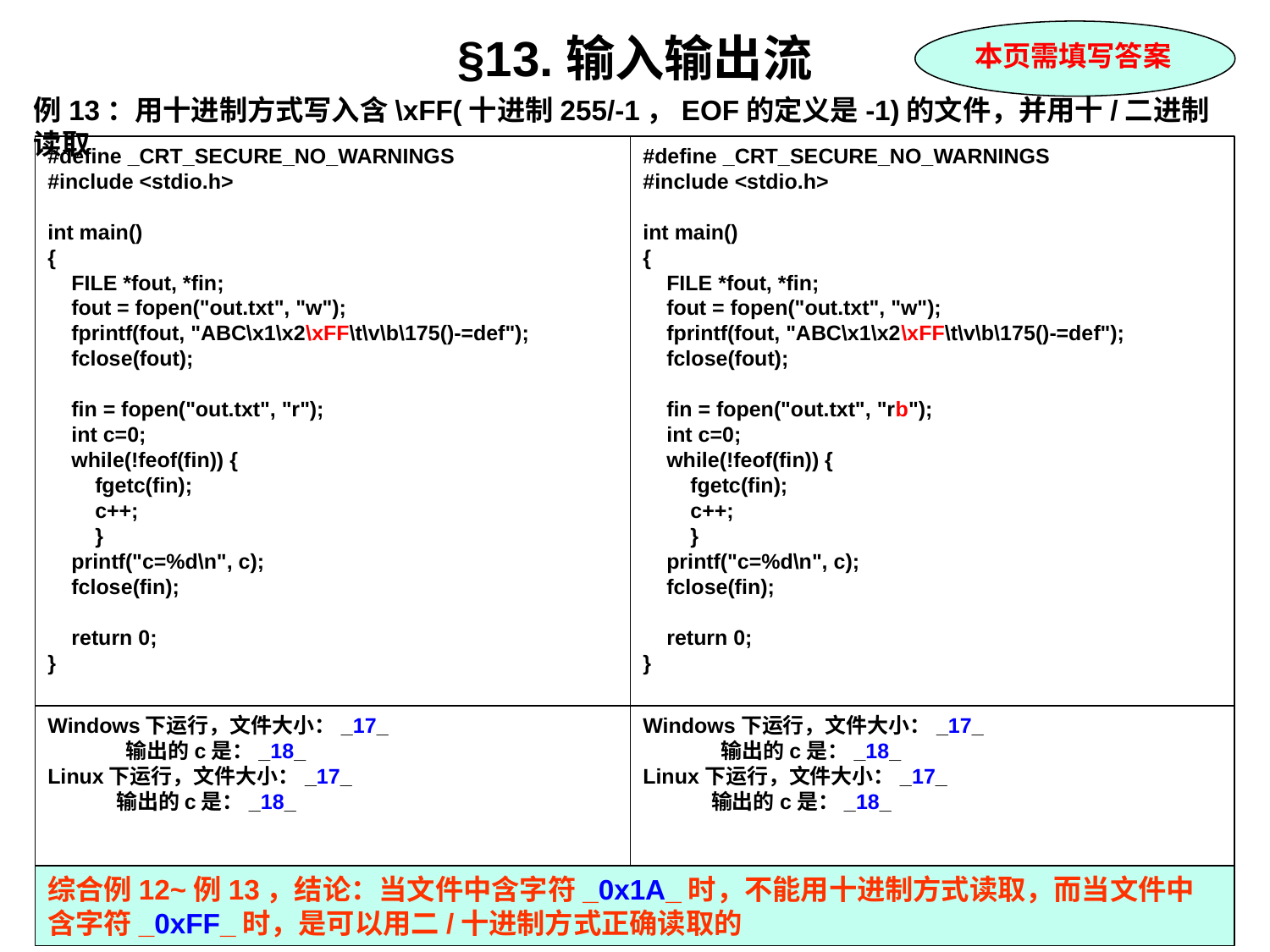

§13.输入输出流
例13：用十进制方式写入含\xFF(十进制255/-1，EOF的定义是-1)的文件，并用十/二进制读取
本页需填写答案
#define _CRT_SECURE_NO_WARNINGS
#include <stdio.h>

int main()
{
    FILE *fout, *fin;
    fout = fopen("out.txt", "w");
    fprintf(fout, "ABC\x1\x2\xFF\t\v\b\175()-=def");
    fclose(fout);

    fin = fopen("out.txt", "r");
    int c=0;
    while(!feof(fin)) {
        fgetc(fin);
        c++;
        }
    printf("c=%d\n", c);
    fclose(fin);

    return 0;
}
#define _CRT_SECURE_NO_WARNINGS
#include <stdio.h>

int main()
{
    FILE *fout, *fin;
    fout = fopen("out.txt", "w");
    fprintf(fout, "ABC\x1\x2\xFF\t\v\b\175()-=def");
    fclose(fout);

    fin = fopen("out.txt", "rb");
    int c=0;
    while(!feof(fin)) {
        fgetc(fin);
        c++;
        }
    printf("c=%d\n", c);
    fclose(fin);

    return 0;
}
Windows下运行，文件大小：_17_
               输出的c是：_18_
Linux下运行，文件大小：_17_
             输出的c是：_18_
Windows下运行，文件大小：_17_
               输出的c是：_18_
Linux下运行，文件大小：_17_
             输出的c是：_18_

综合例12~例13，结论：当文件中含字符_0x1A_时，不能用十进制方式读取，而当文件中含字符_0xFF_时，是可以用二/十进制方式正确读取的